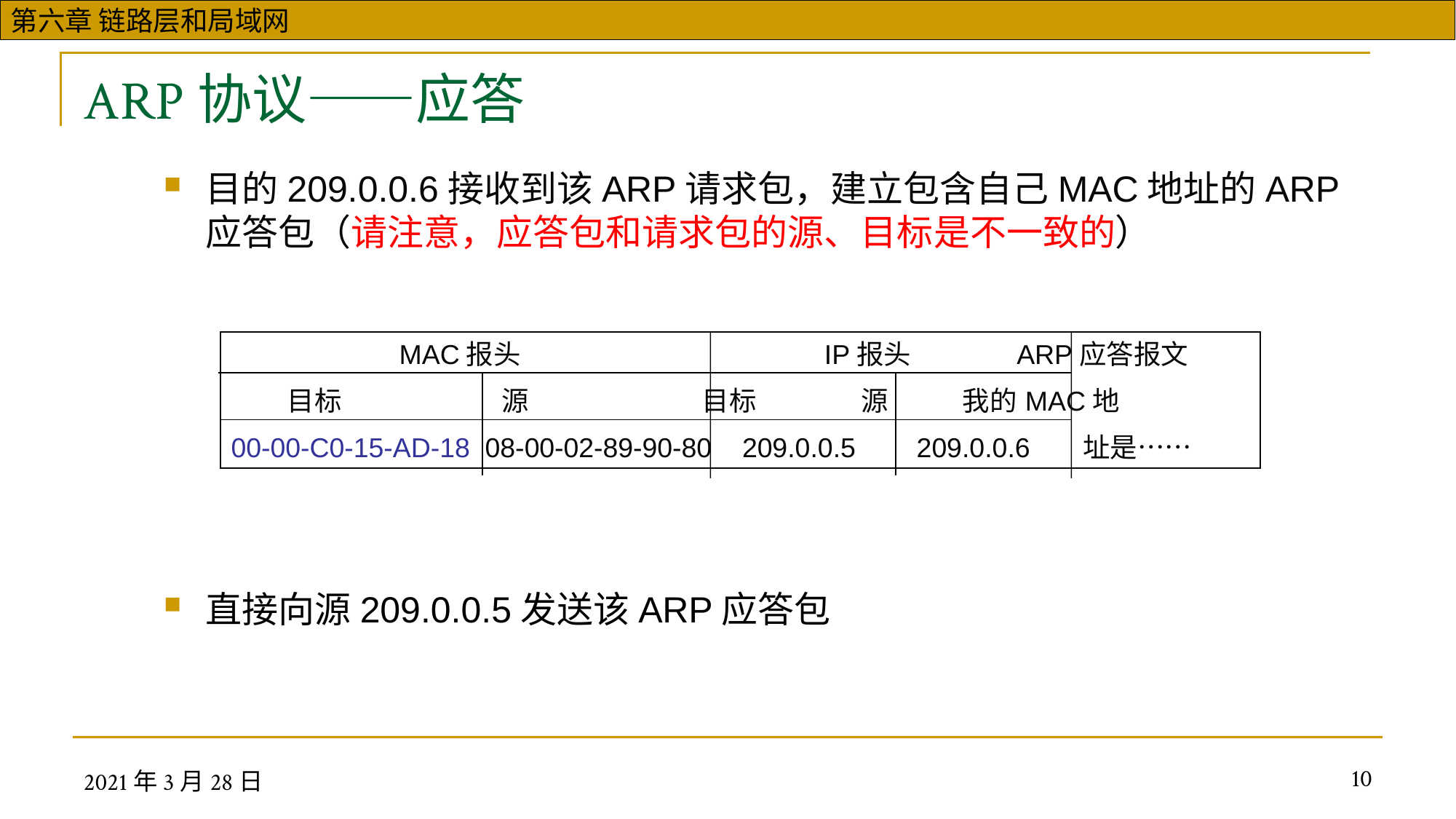

# ARP协议——应答
目的209.0.0.6接收到该ARP请求包，建立包含自己MAC地址的ARP应答包（请注意，应答包和请求包的源、目标是不一致的）

直接向源209.0.0.5发送该ARP应答包
                      MAC报头                                                IP报头                ARP应答报文
        目标                          源                            目标                 源            我的MAC地
00-00-C0-15-AD-18  08-00-02-89-90-80    209.0.0.5        209.0.0.6      址是……

10
2021年3月28日